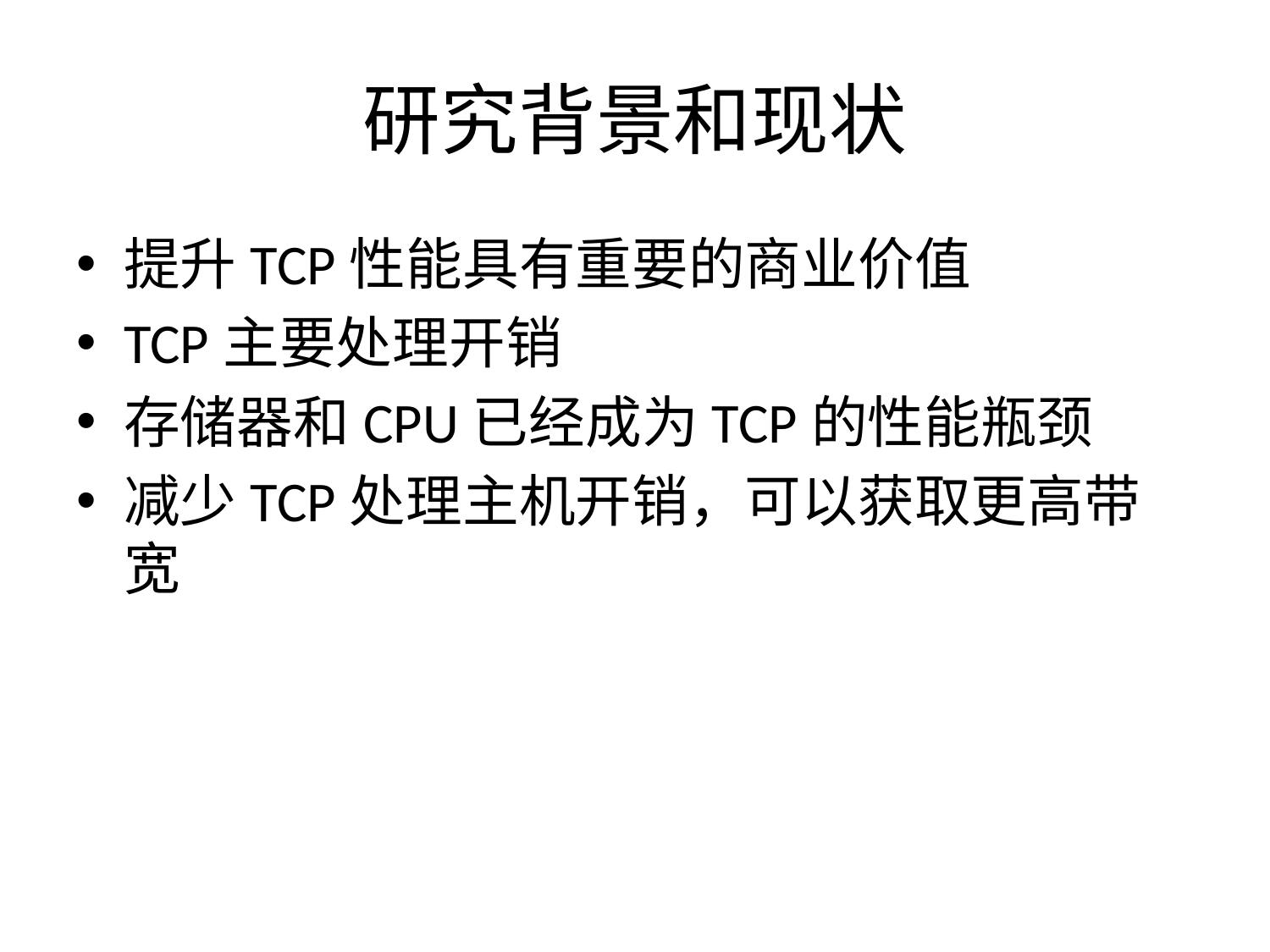

# 研究背景和现状
提升TCP性能具有重要的商业价值
TCP主要处理开销
存储器和CPU已经成为TCP的性能瓶颈
减少TCP处理主机开销，可以获取更高带宽